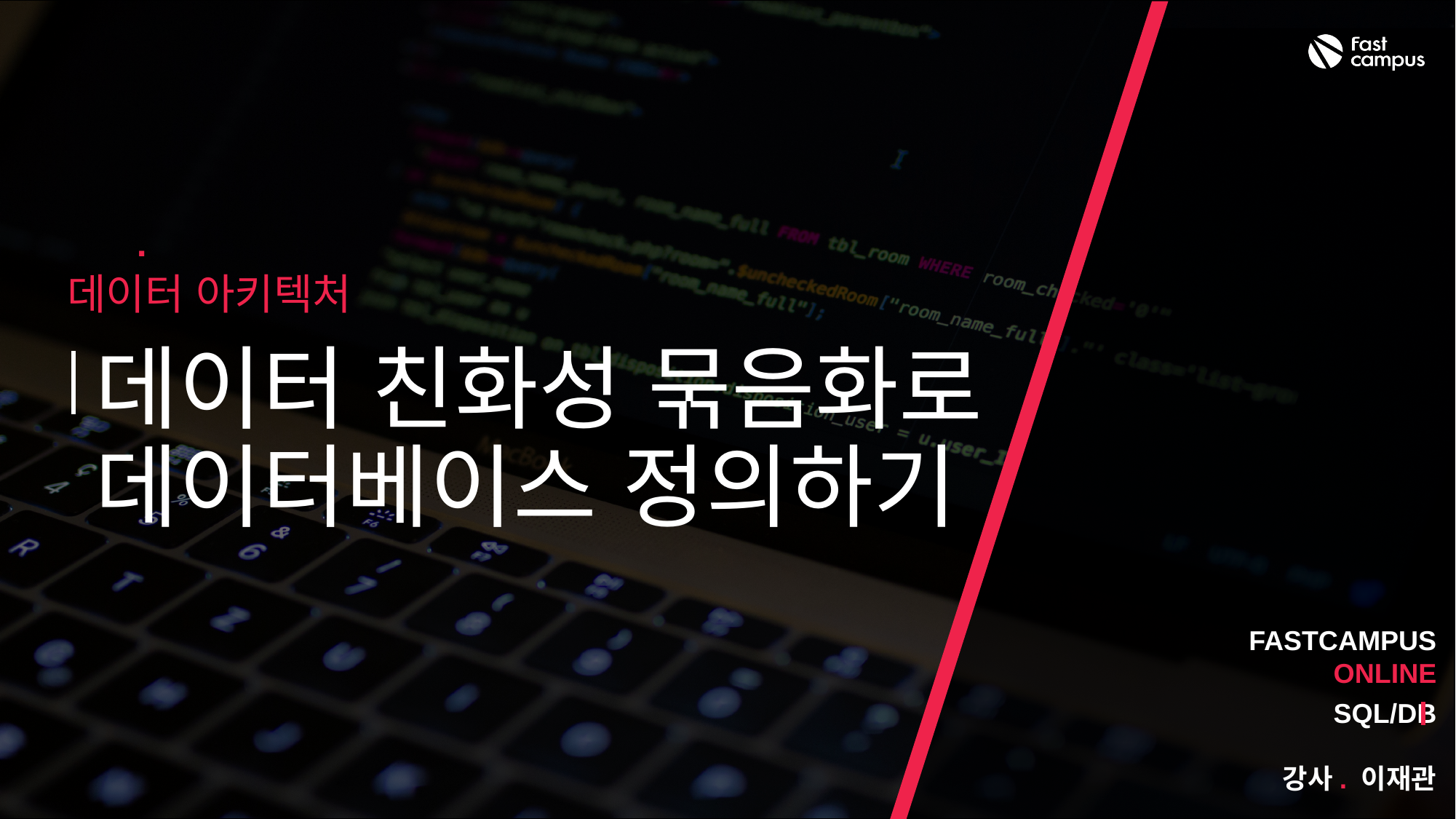

2
# 데이터 아키텍처
데이터 친화성 묶음화로 데이터베이스 정의하기